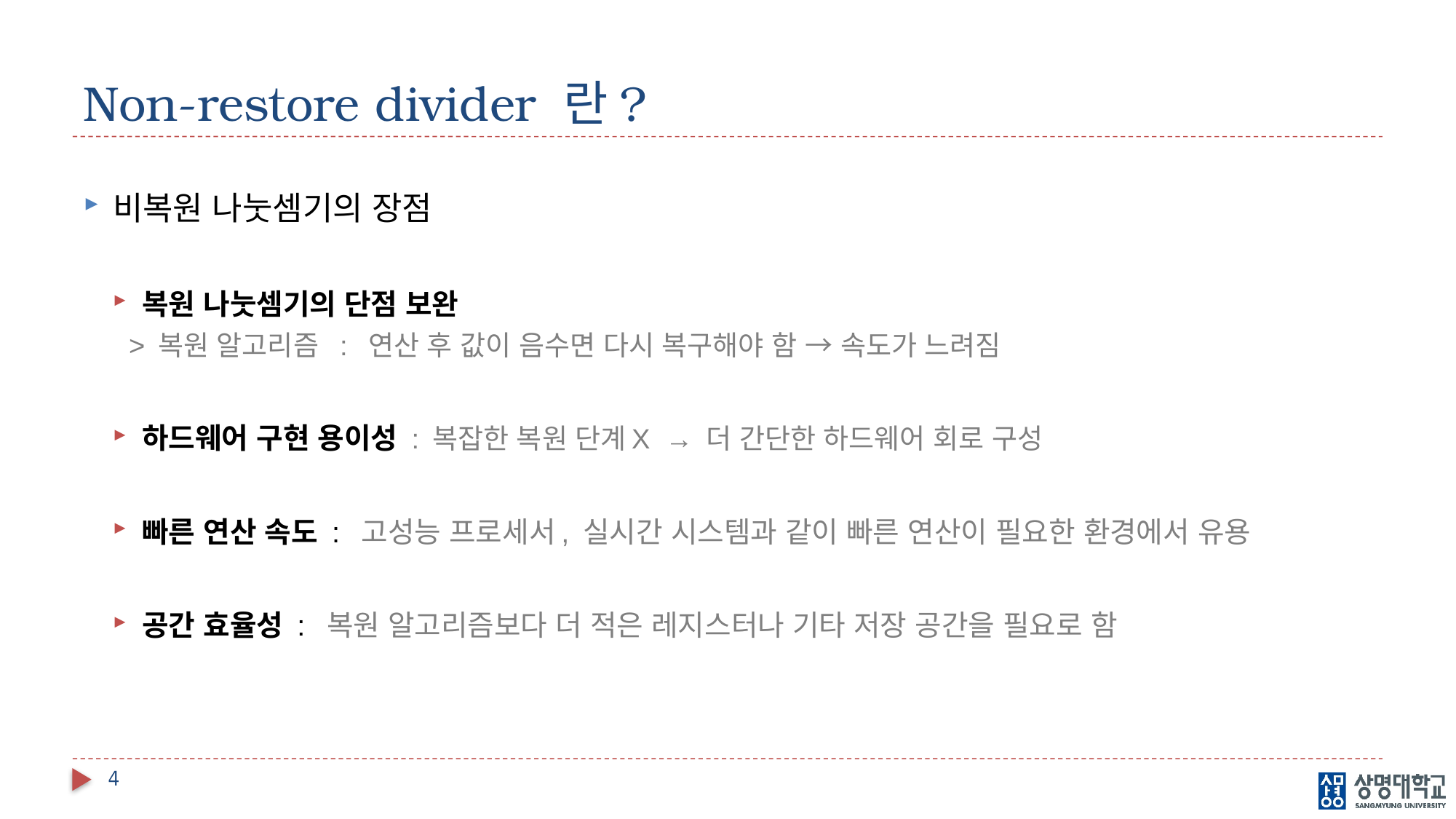

# Non-restore divider 란?

비복원 나눗셈기의 장점

복원 나눗셈기의 단점 보완
  > 복원 알고리즘  :  연산 후 값이 음수면 다시 복구해야 함 → 속도가 느려짐

하드웨어 구현 용이성 : 복잡한 복원 단계X  → 더 간단한 하드웨어 회로 구성

빠른 연산 속도 :  고성능 프로세서, 실시간 시스템과 같이 빠른 연산이 필요한 환경에서 유용

공간 효율성 :  복원 알고리즘보다 더 적은 레지스터나 기타 저장 공간을 필요로 함

4